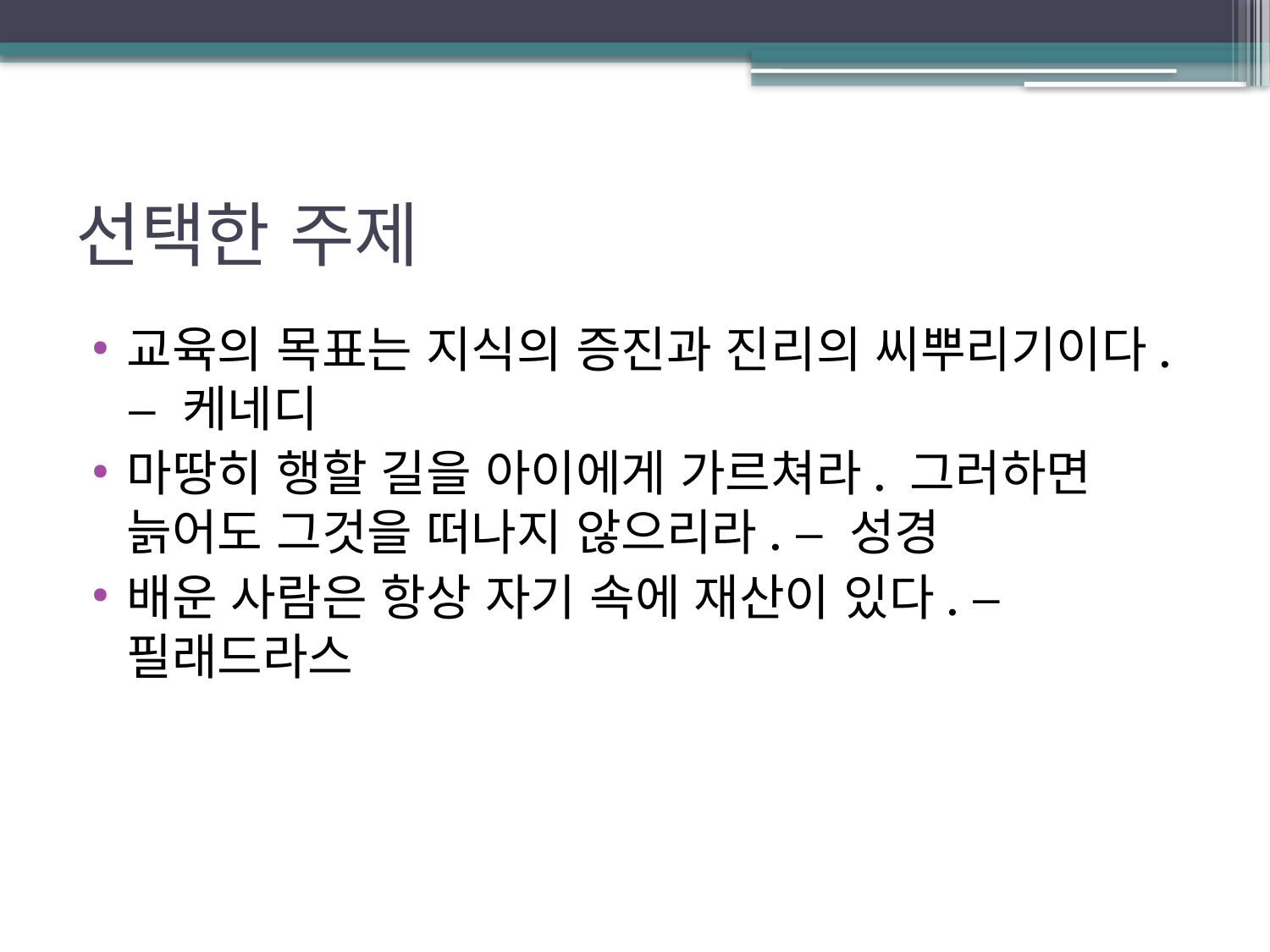

# 선택한 주제
교육의 목표는 지식의 증진과 진리의 씨뿌리기이다. – 케네디
마땅히 행할 길을 아이에게 가르쳐라. 그러하면 늙어도 그것을 떠나지 않으리라. – 성경
배운 사람은 항상 자기 속에 재산이 있다. – 필래드라스